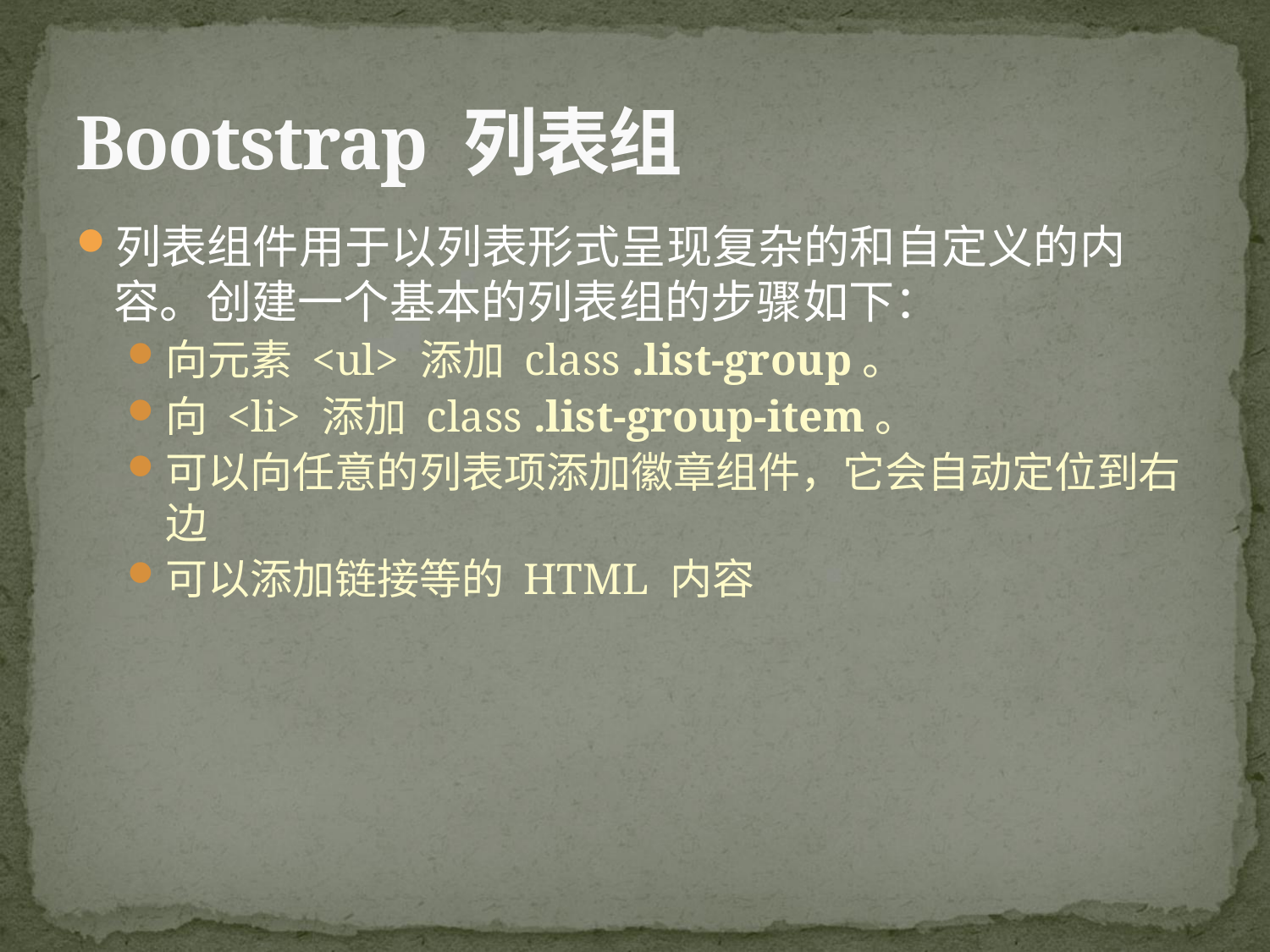

# Bootstrap 列表组
列表组件用于以列表形式呈现复杂的和自定义的内容。创建一个基本的列表组的步骤如下：
向元素 <ul> 添加 class .list-group。
向 <li> 添加 class .list-group-item。
可以向任意的列表项添加徽章组件，它会自动定位到右边
可以添加链接等的 HTML 内容